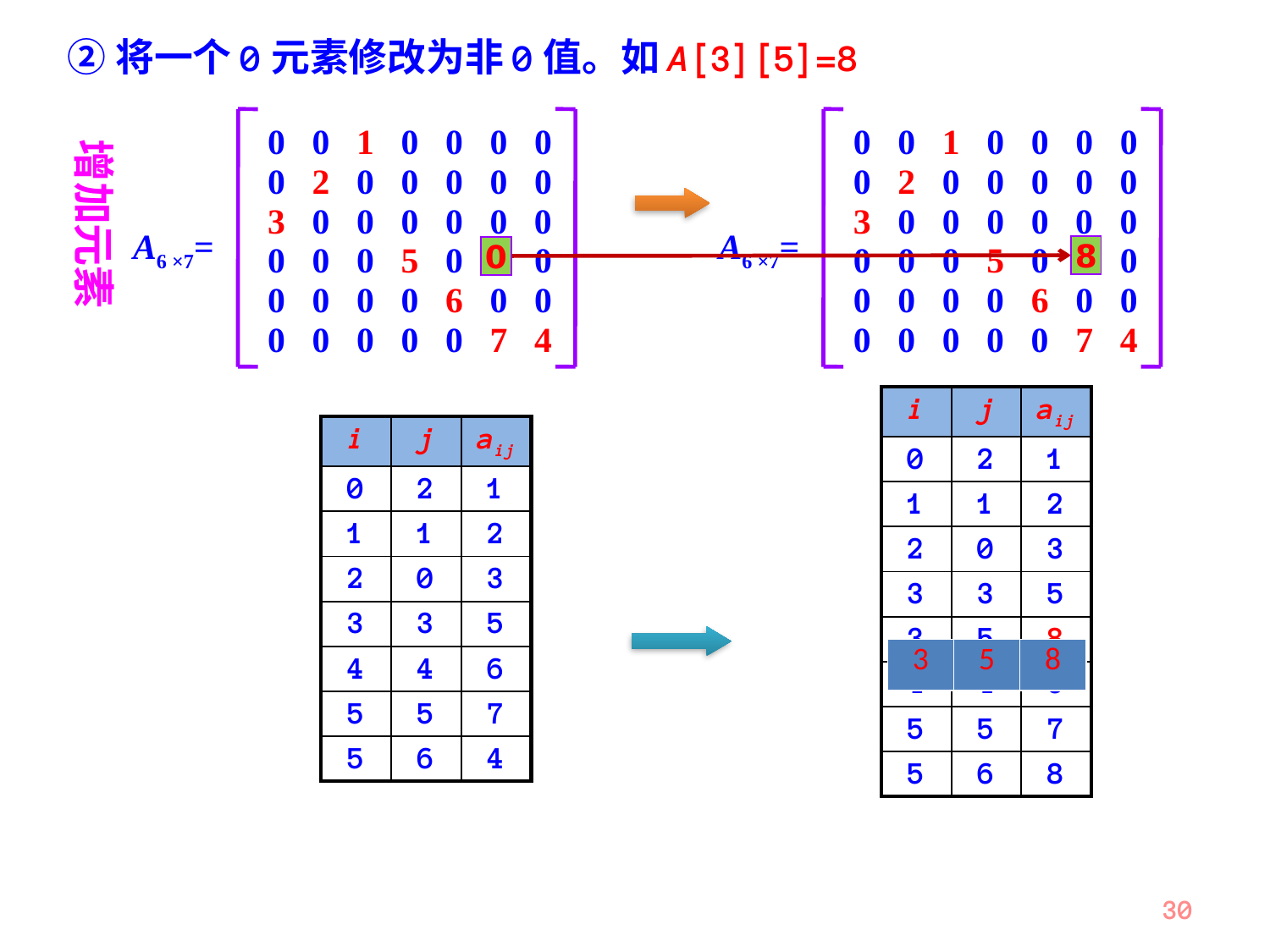

②将一个0元素修改为非0值。如A[3][5]=8
0   0   1   0   0   0   0
0   2   0   0   0   0   0
3   0   0   0   0   0   0
A6 ×7=
0   0   0   5   0   0   0
0   0   0   0   6   0   0
0   0   0   0   0   7   4
0   0   1   0   0   0   0
0   2   0   0   0   0   0
3   0   0   0   0   0   0
A6 ×7=
0   0   0   5   0   8   0
0   0   0   0   6   0   0
0   0   0   0   0   7   4
增加元素

8
0
| i | j | aij |
| --- | --- | --- |
| 0 | 2 | 1 |
| 1 | 1 | 2 |
| 2 | 0 | 3 |
| 3 | 3 | 5 |
| 3 | 5 | 8 |
| 4 | 4 | 6 |
| 5 | 5 | 7 |
| 5 | 6 | 8 |
| i | j | aij |
| --- | --- | --- |
| 0 | 2 | 1 |
| 1 | 1 | 2 |
| 2 | 0 | 3 |
| 3 | 3 | 5 |
| 4 | 4 | 6 |
| 5 | 5 | 7 |
| 5 | 6 | 4 |

| 3 | 5 | 8 |
| --- | --- | --- |
30